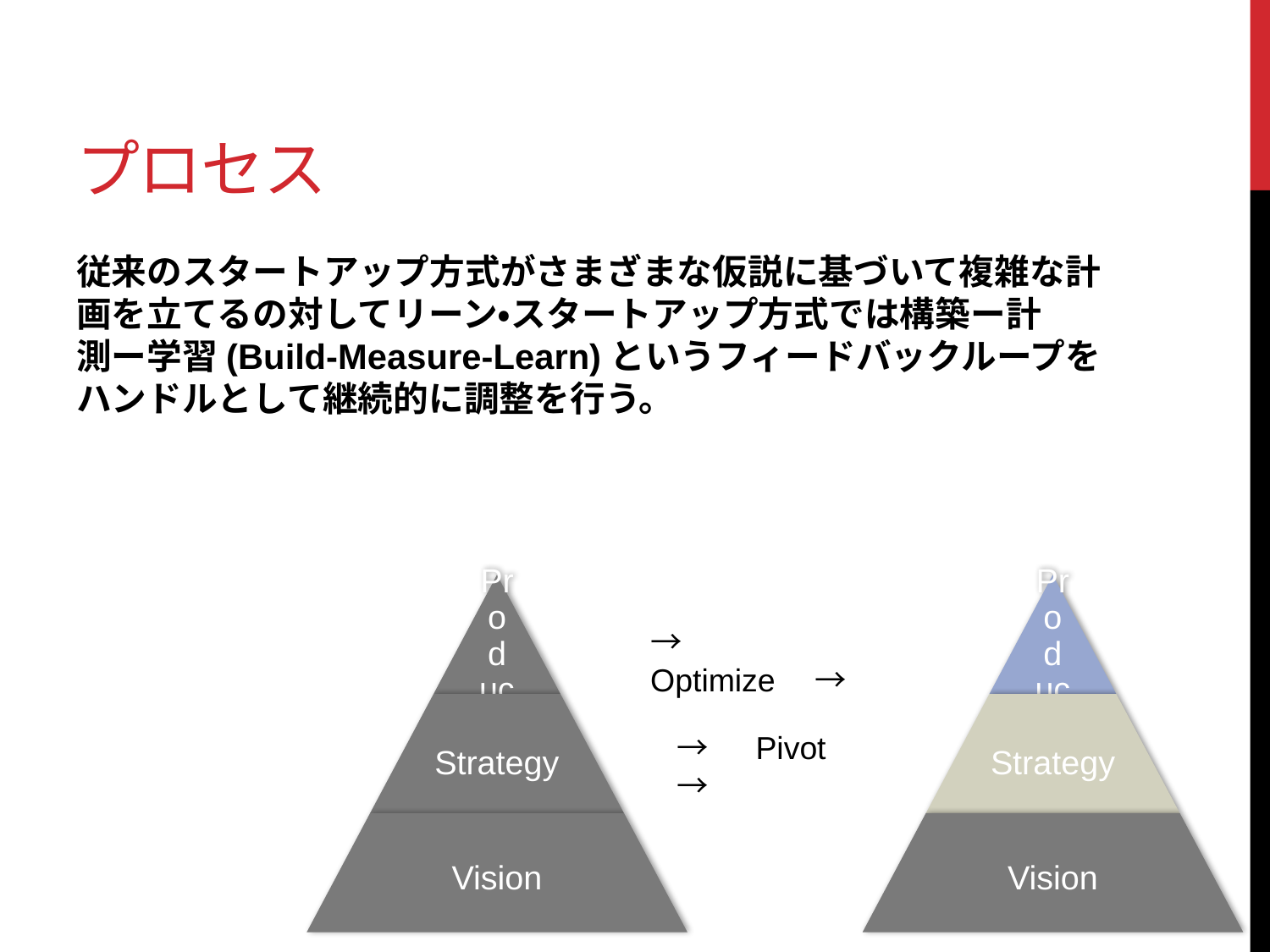

# プロセス
従来のスタートアップ方式がさまざまな仮説に基づいて複雑な計画を立てるの対してリーン・スタートアップ方式では構築ー計測ー学習(Build-Measure-Learn)というフィードバックループをハンドルとして継続的に調整を行う。
Product
Strategy
Vision
Product
Strategy
Vision
→　Optimize　→
→　Pivot　→